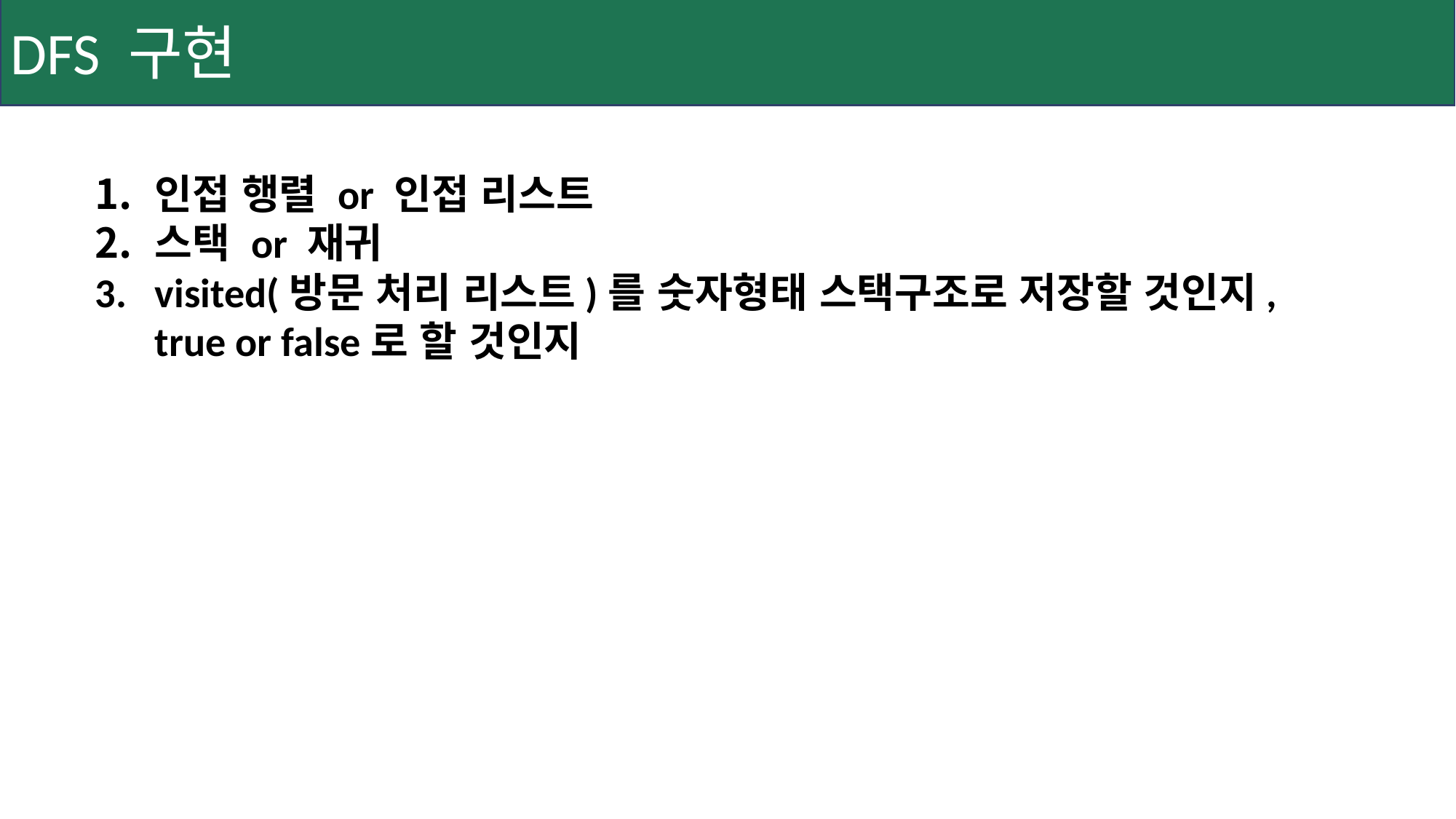

DFS 구현
인접 행렬 or 인접 리스트
스택 or 재귀
visited(방문 처리 리스트)를 숫자형태 스택구조로 저장할 것인지, true or false로 할 것인지